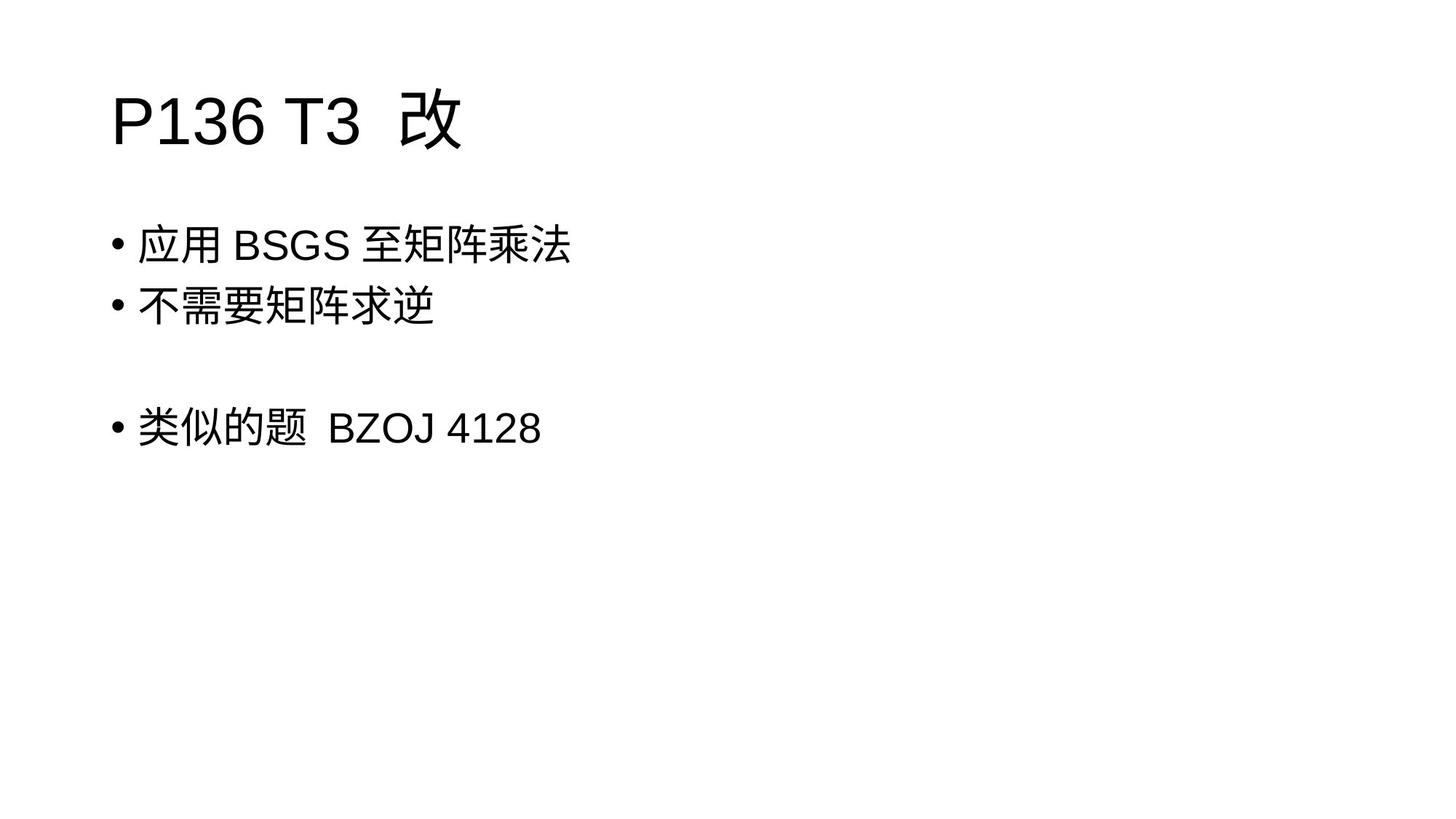

# P136 T3 改
应用BSGS至矩阵乘法
不需要矩阵求逆

类似的题 BZOJ 4128